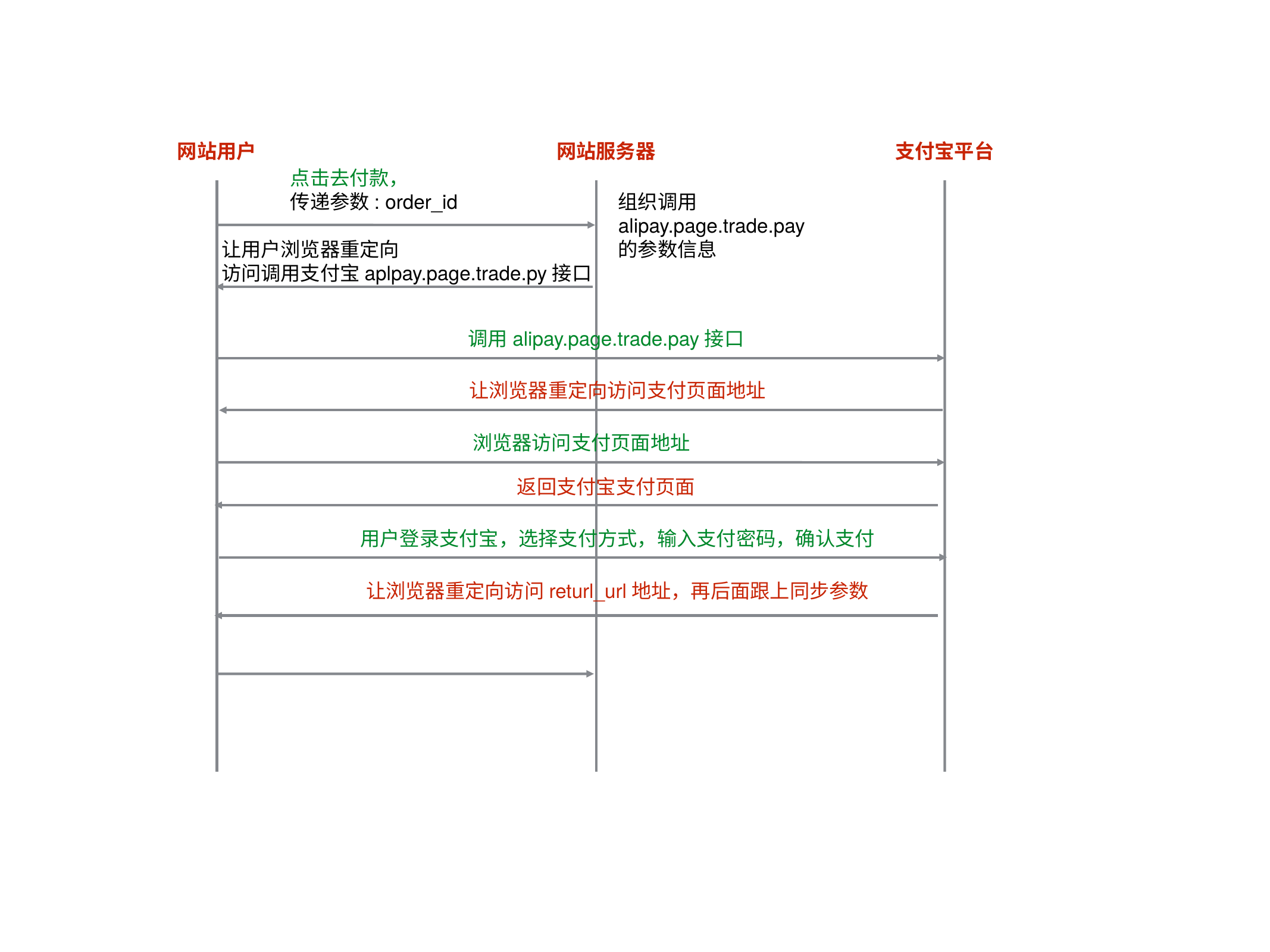

网站用户
网站服务器
支付宝平台
点击去付款，
传递参数: order_id

组织调用
alipay.page.trade.pay
的参数信息

让用户浏览器重定向
访问调用支付宝aplpay.page.trade.py接口

调用alipay.page.trade.pay接口

让浏览器重定向访问支付页面地址

浏览器访问支付页面地址

返回支付宝支付页面

用户登录支付宝，选择支付方式，输入支付密码，确认支付

让浏览器重定向访问returl_url地址，再后面跟上同步参数